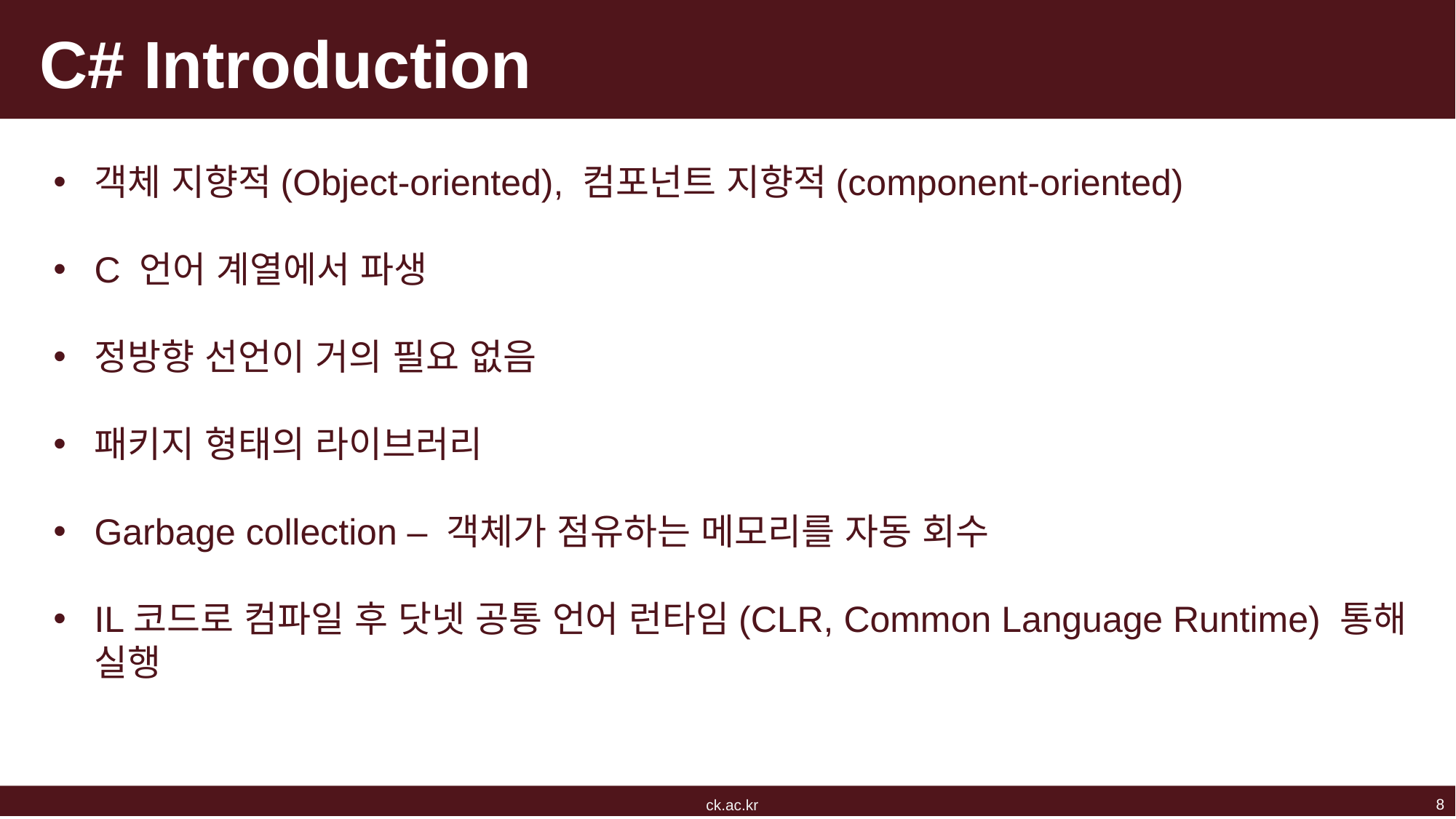

# C# Introduction
객체 지향적(Object-oriented), 컴포넌트 지향적(component-oriented)

C 언어 계열에서 파생

정방향 선언이 거의 필요 없음

패키지 형태의 라이브러리

Garbage collection – 객체가 점유하는 메모리를 자동 회수

IL코드로 컴파일 후 닷넷 공통 언어 런타임(CLR, Common Language Runtime) 통해 실행
8
ck.ac.kr